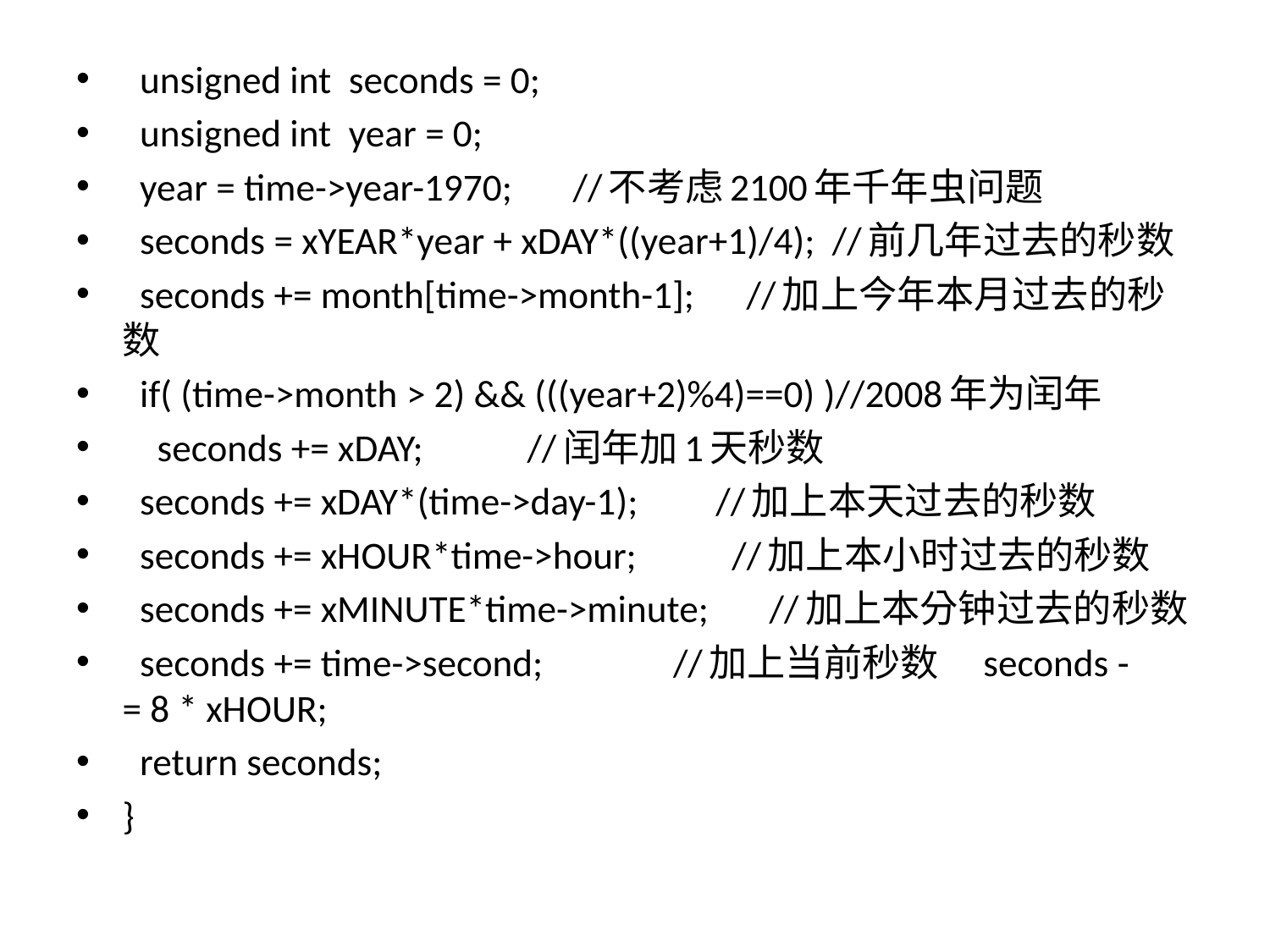

unsigned int  seconds = 0;
  unsigned int  year = 0;
  year = time->year-1970;       //不考虑2100年千年虫问题
  seconds = xYEAR*year + xDAY*((year+1)/4);  //前几年过去的秒数
  seconds += month[time->month-1];      //加上今年本月过去的秒数
  if( (time->month > 2) && (((year+2)%4)==0) )//2008年为闰年
    seconds += xDAY;            //闰年加1天秒数
  seconds += xDAY*(time->day-1);         //加上本天过去的秒数
  seconds += xHOUR*time->hour;           //加上本小时过去的秒数
  seconds += xMINUTE*time->minute;       //加上本分钟过去的秒数
  seconds += time->second;               //加上当前秒数　seconds -= 8 * xHOUR;
  return seconds;
}